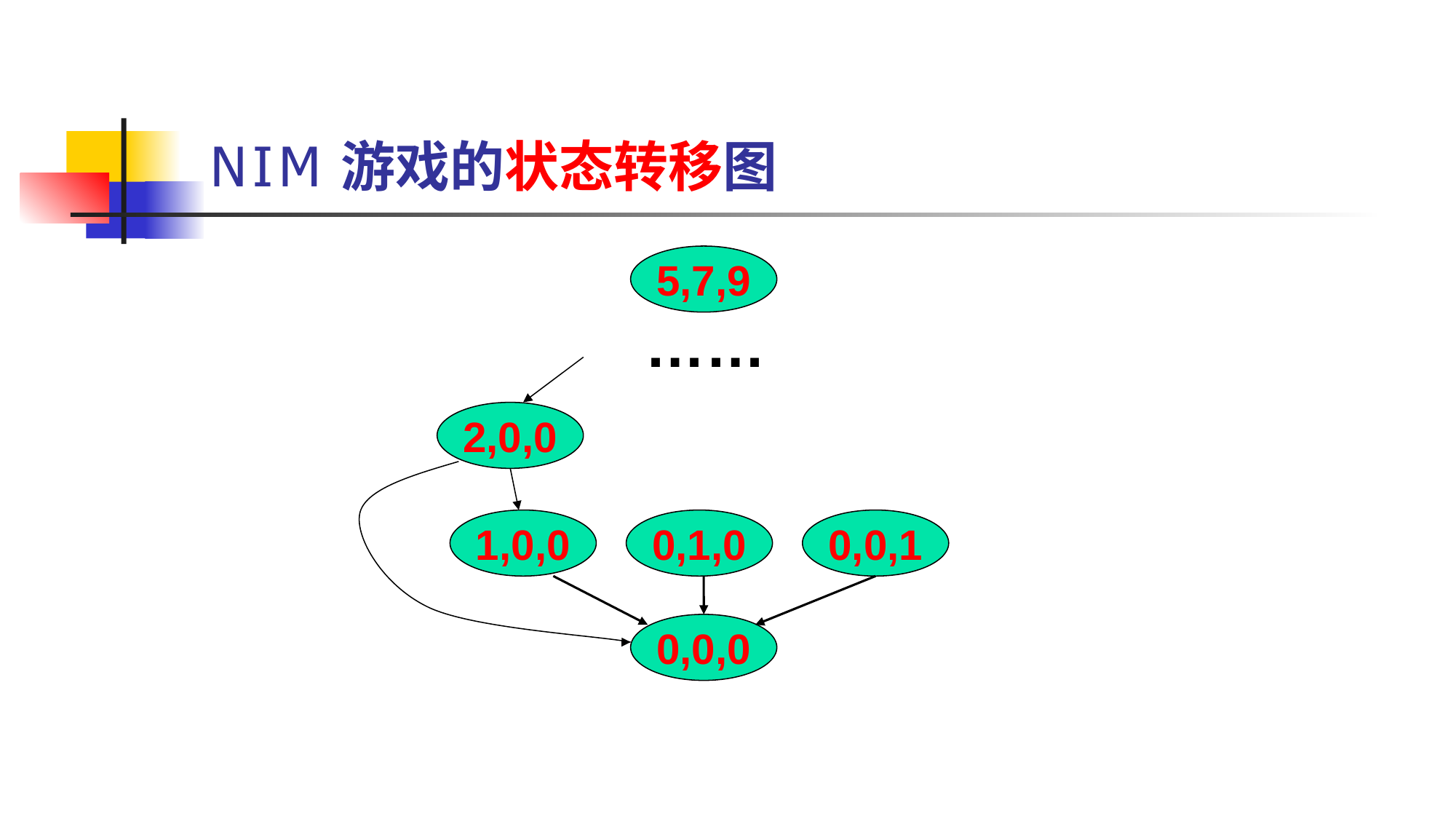

# NIM游戏的状态转移图
5,7,9
……

2,0,0

1,0,0
0,1,0
0,0,1

0,0,0

22